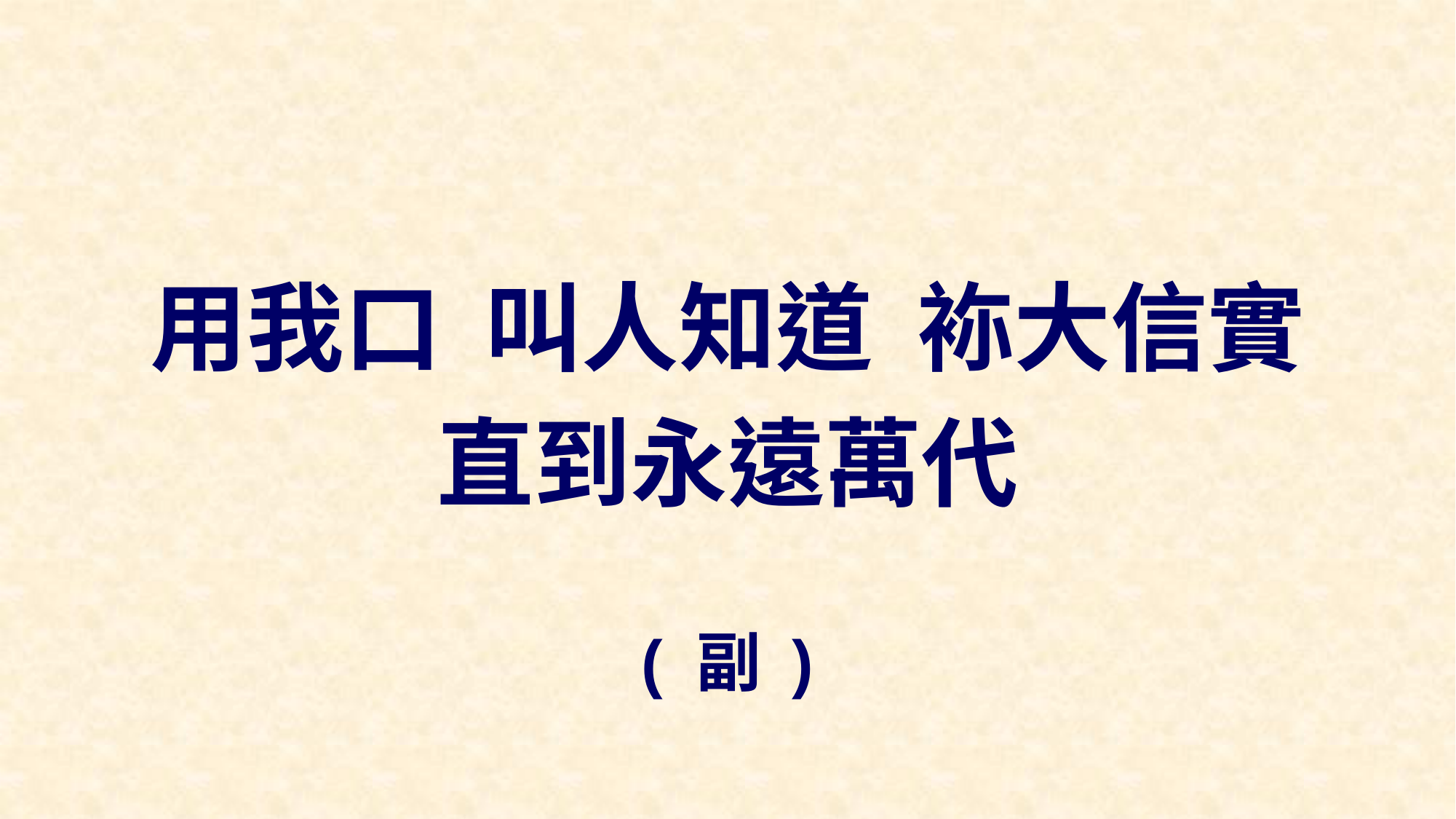

用我口  叫人知道  袮大信實
直到永遠萬代
( 副 )